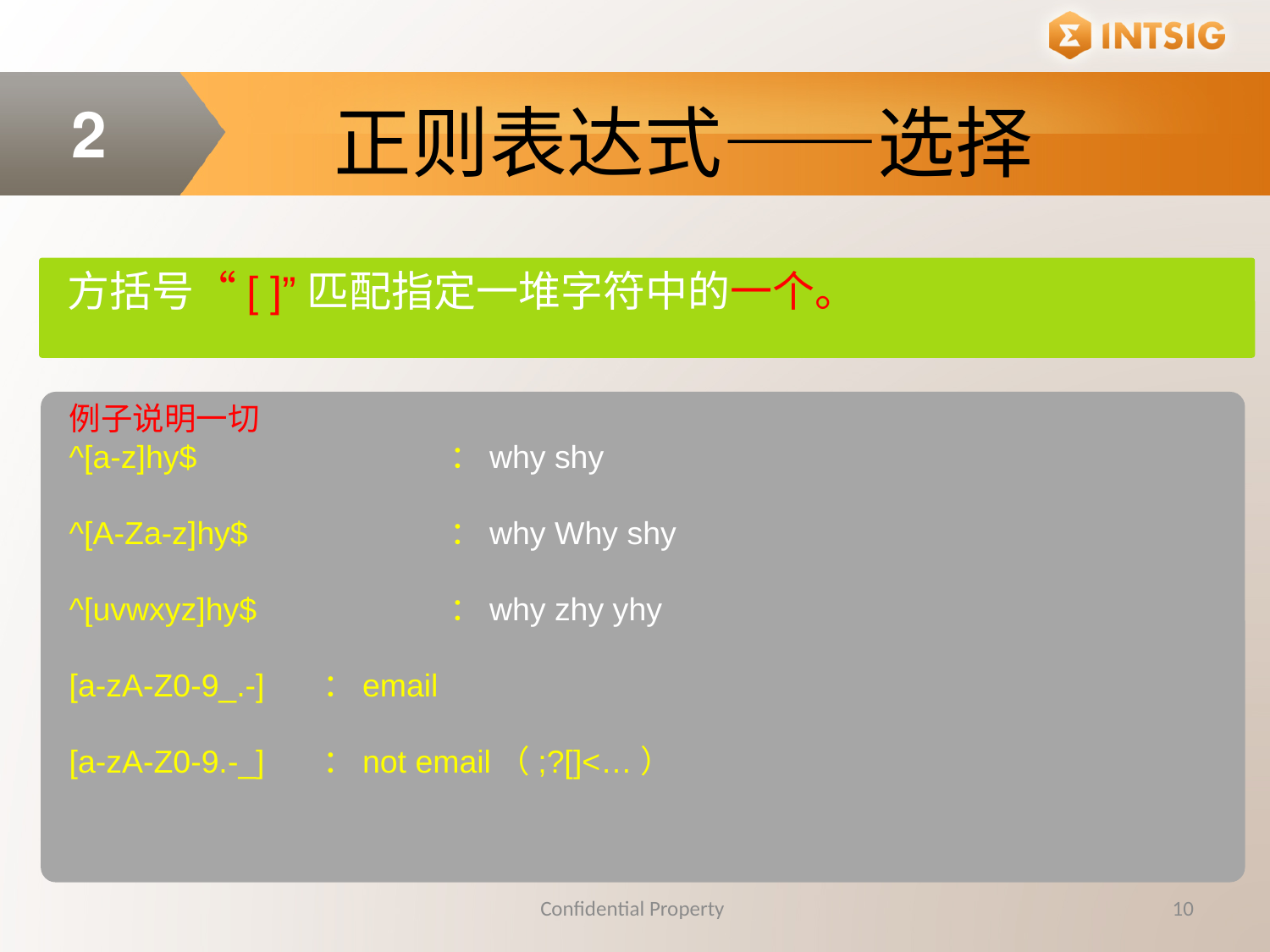

正则表达式——选择
2

方括号“[ ]”匹配指定一堆字符中的一个。

例子说明一切
^[a-z]hy$		：why shy

^[A-Za-z]hy$		：why Why shy

^[uvwxyz]hy$		：why zhy yhy

[a-zA-Z0-9_.-] 	：email

[a-zA-Z0-9.-_] 	：not email（;?[]<…）

Confidential Property
10